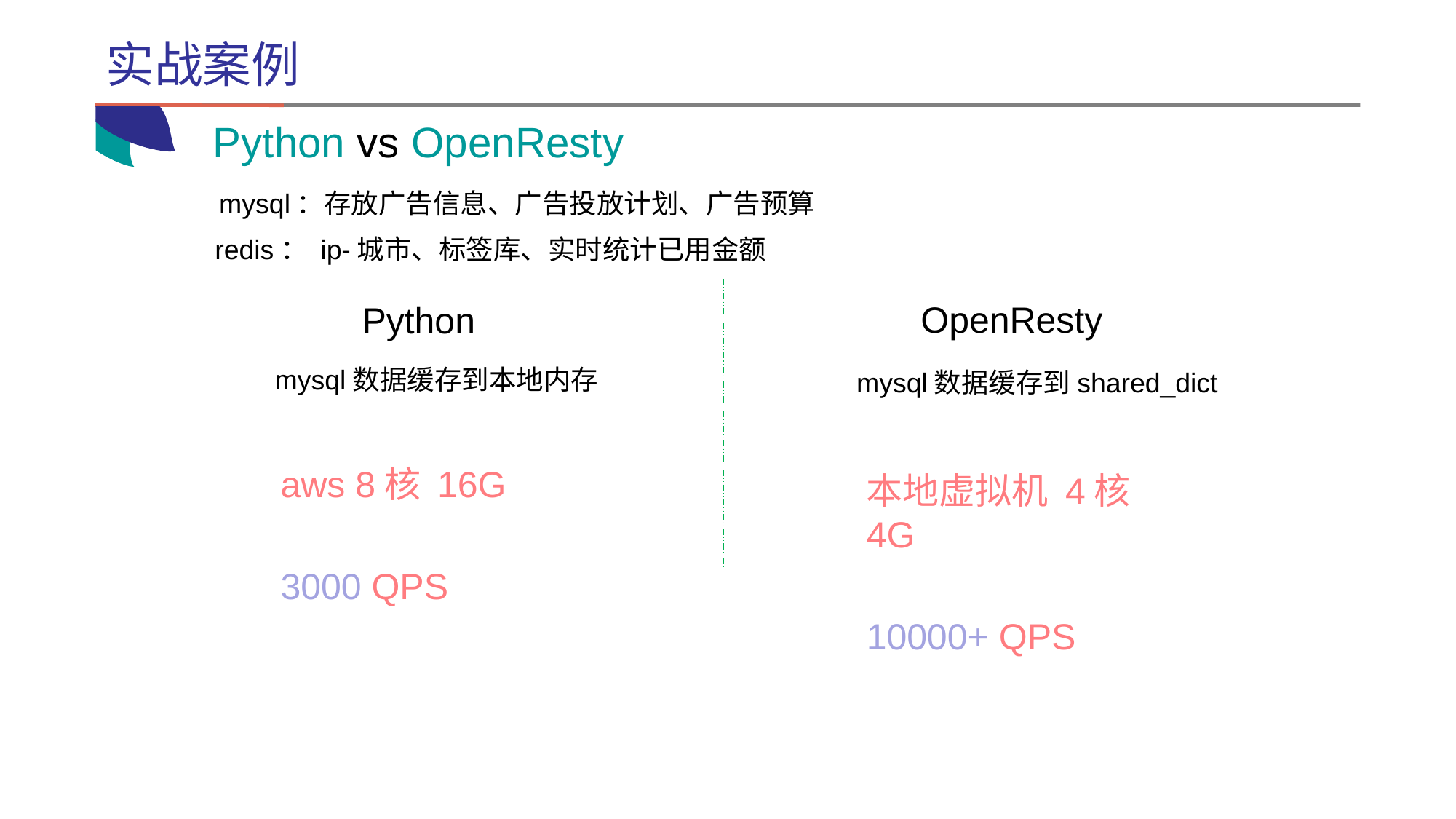

实战案例

Python vs OpenResty

mysql：存放广告信息、广告投放计划、广告预算
redis： ip-城市、标签库、实时统计已用金额
OpenResty
Python
mysql数据缓存到本地内存
mysql数据缓存到shared_dict
aws 8核 16G

3000 QPS
本地虚拟机 4核 4G

10000+ QPS